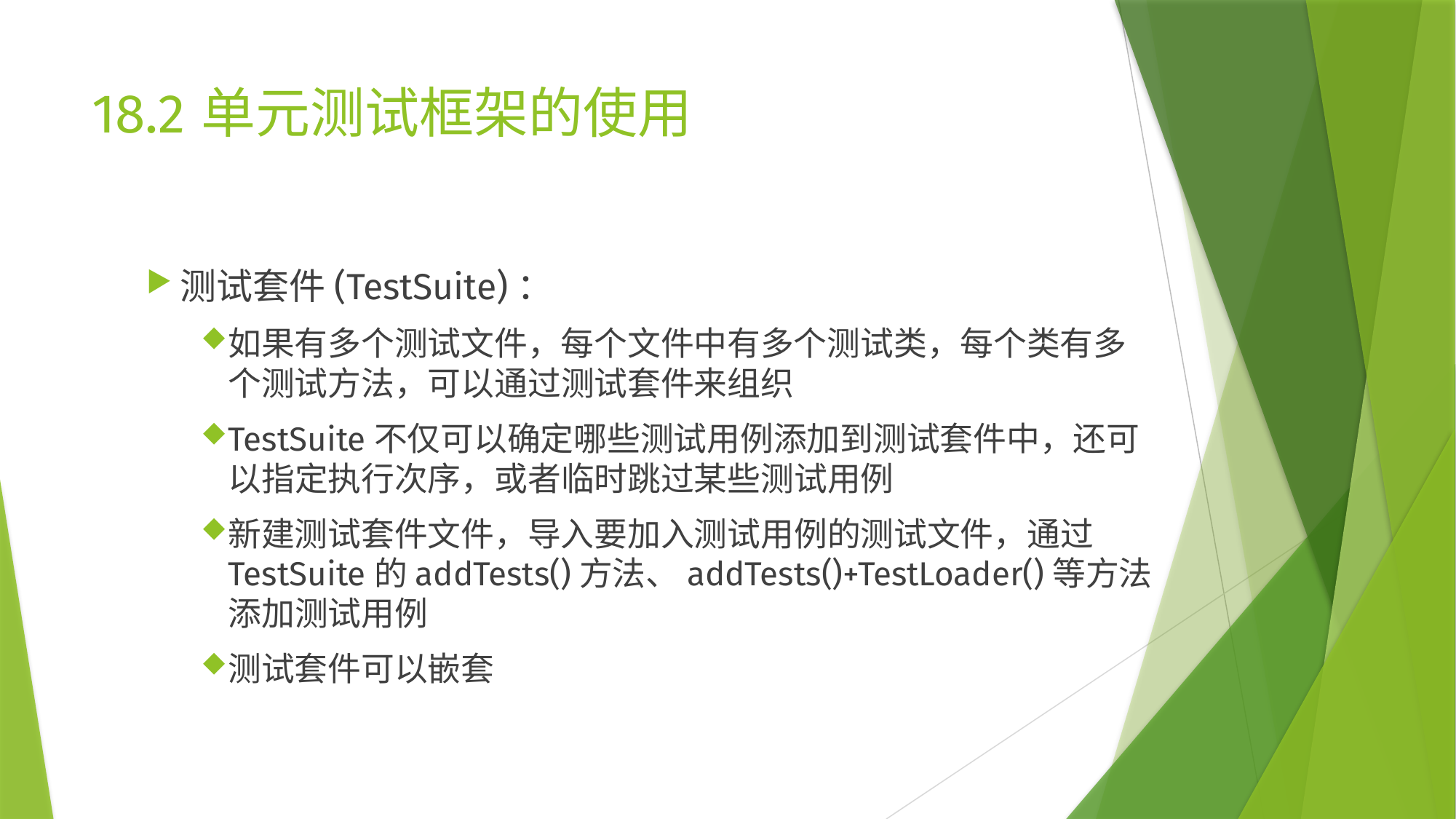

# 18.2	单元测试框架的使用
测试套件(TestSuite)：
如果有多个测试文件，每个文件中有多个测试类，每个类有多个测试方法，可以通过测试套件来组织
TestSuite不仅可以确定哪些测试用例添加到测试套件中，还可以指定执行次序，或者临时跳过某些测试用例
新建测试套件文件，导入要加入测试用例的测试文件，通过TestSuite的addTests()方法、addTests()+TestLoader()等方法添加测试用例
测试套件可以嵌套